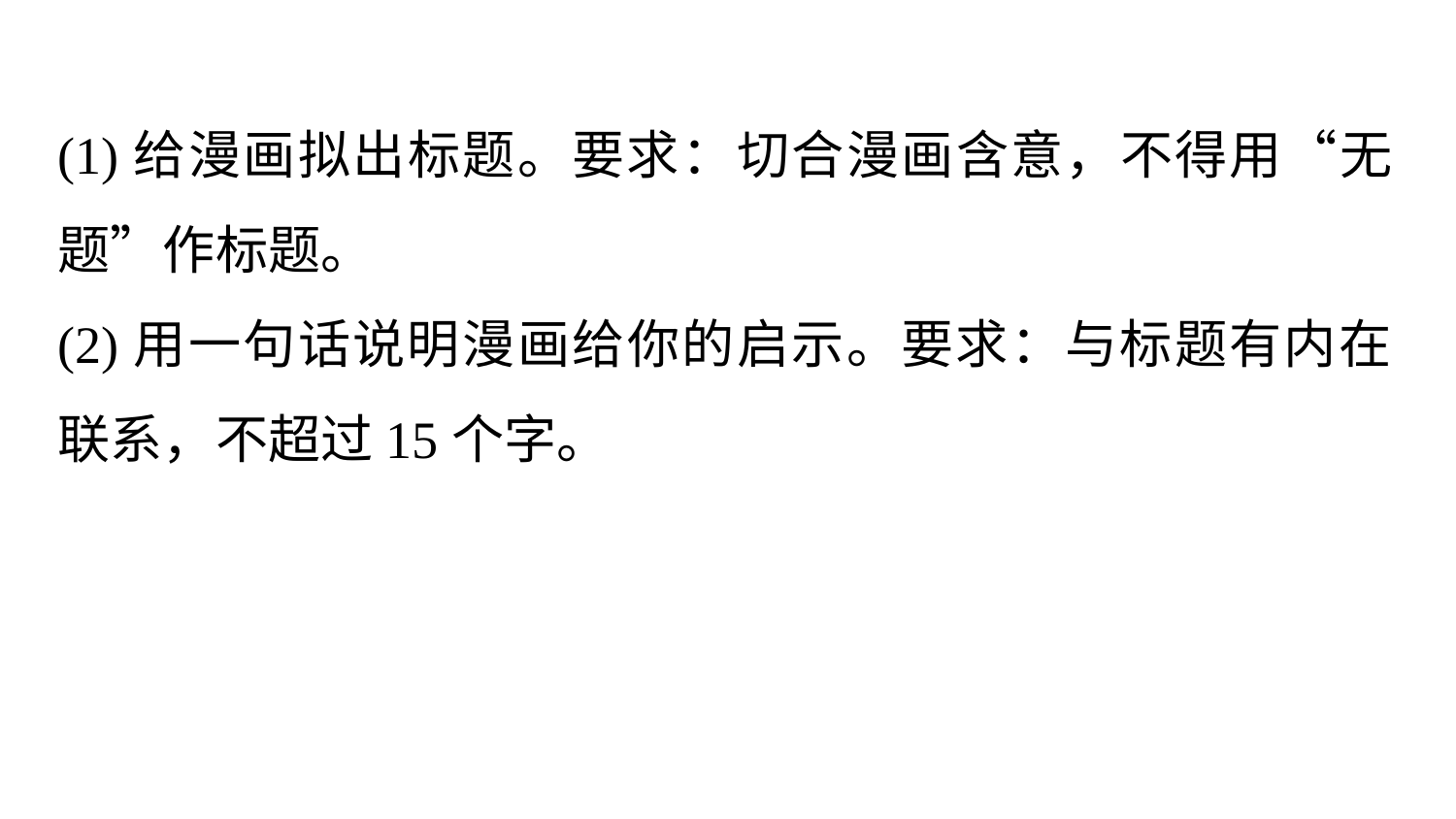

(1)给漫画拟出标题。要求：切合漫画含意，不得用“无题”作标题。
(2)用一句话说明漫画给你的启示。要求：与标题有内在联系，不超过15个字。